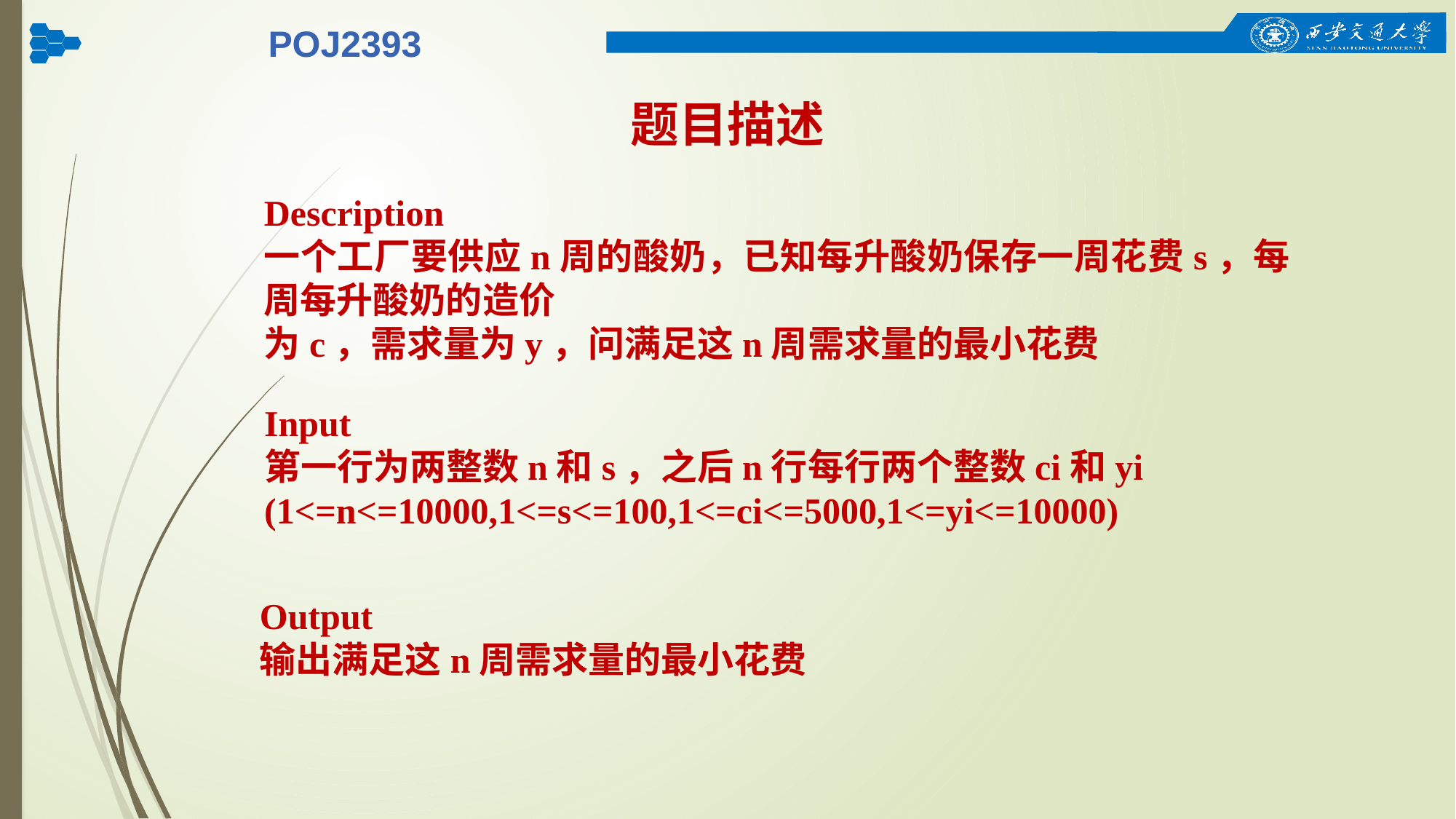

POJ2393

题目描述
Description
一个工厂要供应n周的酸奶，已知每升酸奶保存一周花费s，每周每升酸奶的造价
为c，需求量为y，问满足这n周需求量的最小花费
Input
第一行为两整数n和s，之后n行每行两个整数ci和yi
(1<=n<=10000,1<=s<=100,1<=ci<=5000,1<=yi<=10000)
Output
输出满足这n周需求量的最小花费